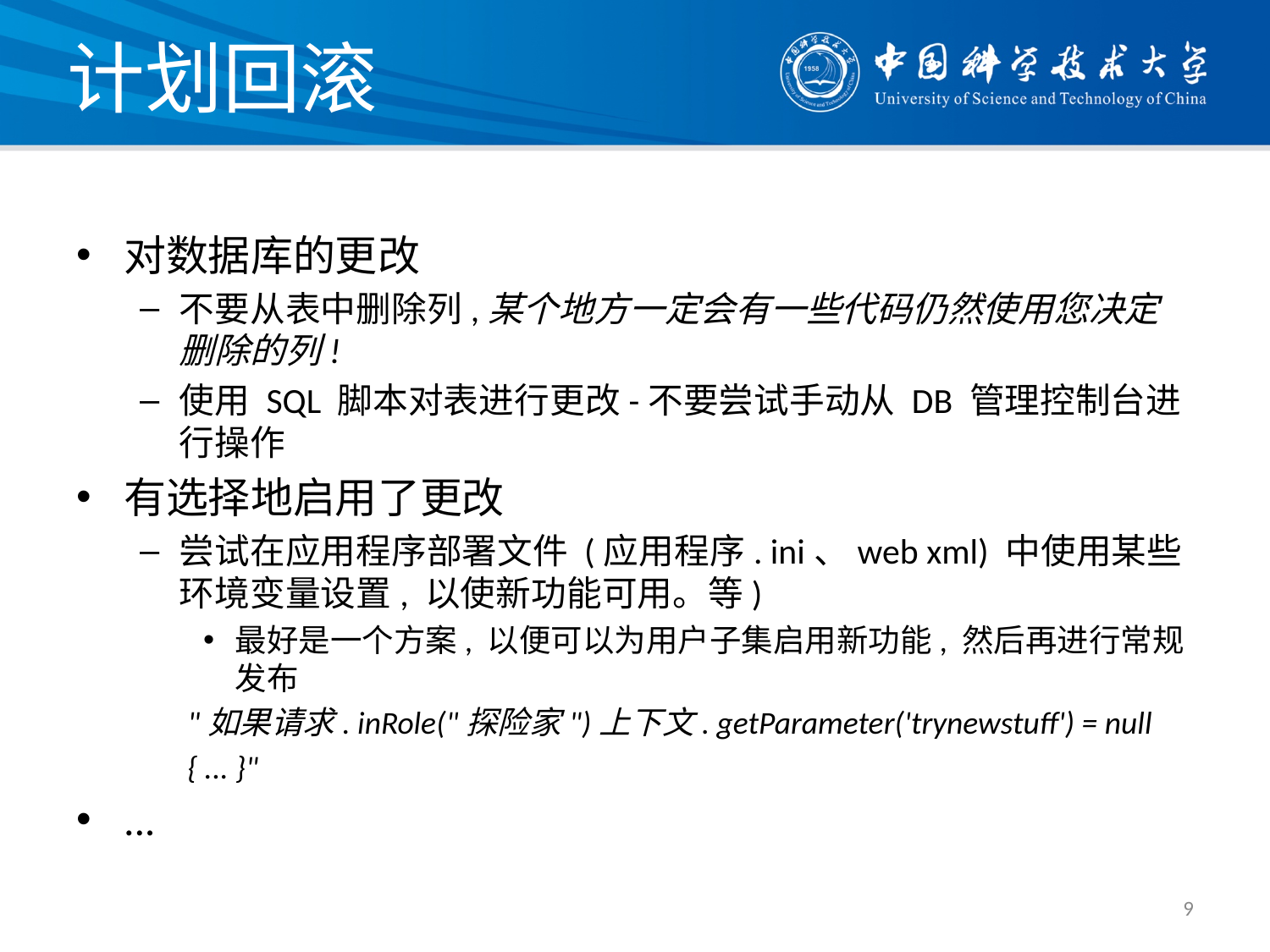

# 计划回滚
对数据库的更改
不要从表中删除列,某个地方一定会有一些代码仍然使用您决定删除的列!
使用 SQL 脚本对表进行更改-不要尝试手动从 DB 管理控制台进行操作
有选择地启用了更改
尝试在应用程序部署文件 (应用程序. ini、web xml) 中使用某些环境变量设置, 以使新功能可用。等)
最好是一个方案, 以便可以为用户子集启用新功能, 然后再进行常规发布
"如果请求. inRole("探险家")上下文. getParameter('trynewstuff') = null
{ ... }"
...
9